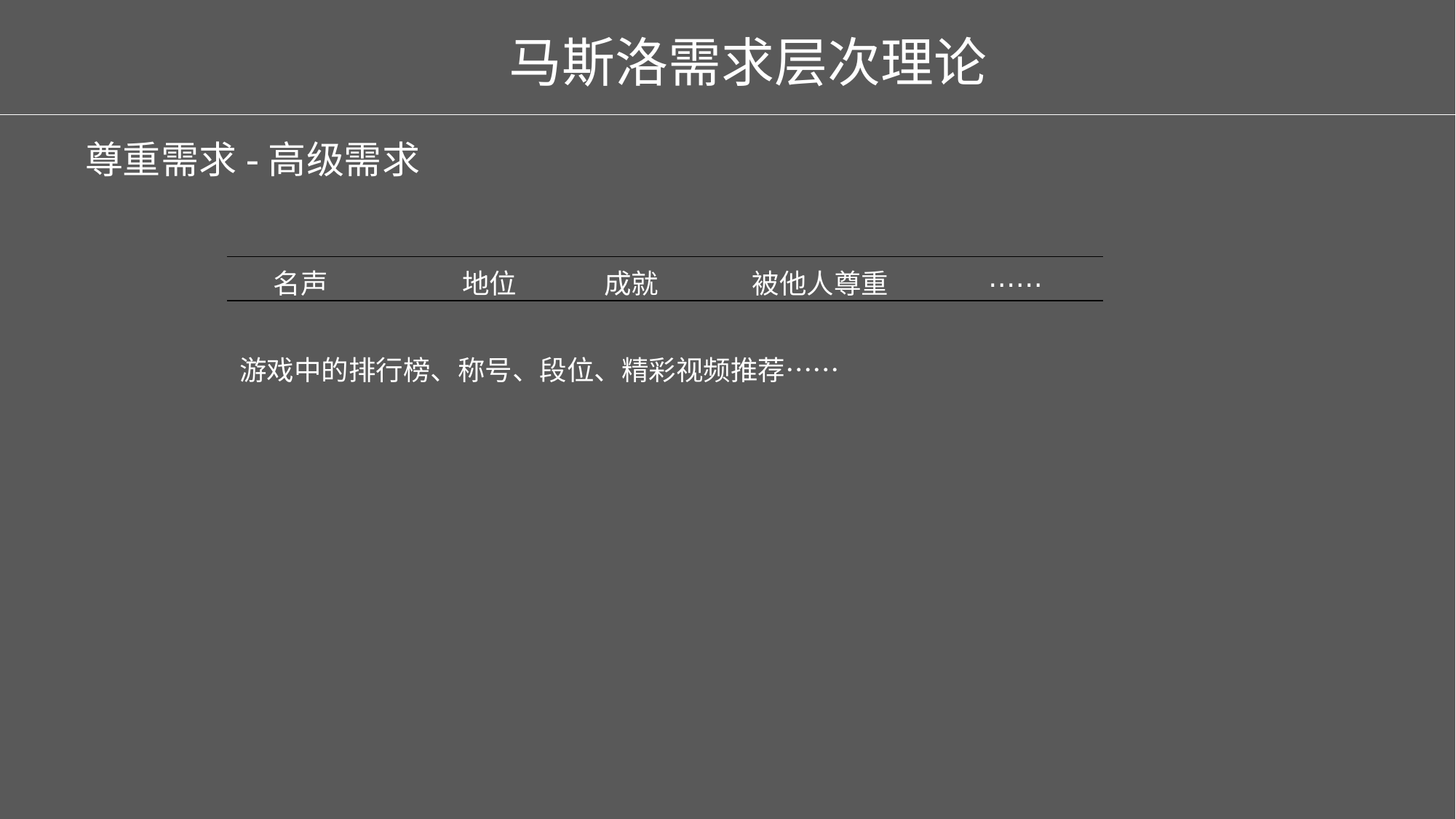

马斯洛需求层次理论
尊重需求-高级需求
| 名声 | 地位 | 成就 | 被他人尊重 | …… |
| --- | --- | --- | --- | --- |
游戏中的排行榜、称号、段位、精彩视频推荐……